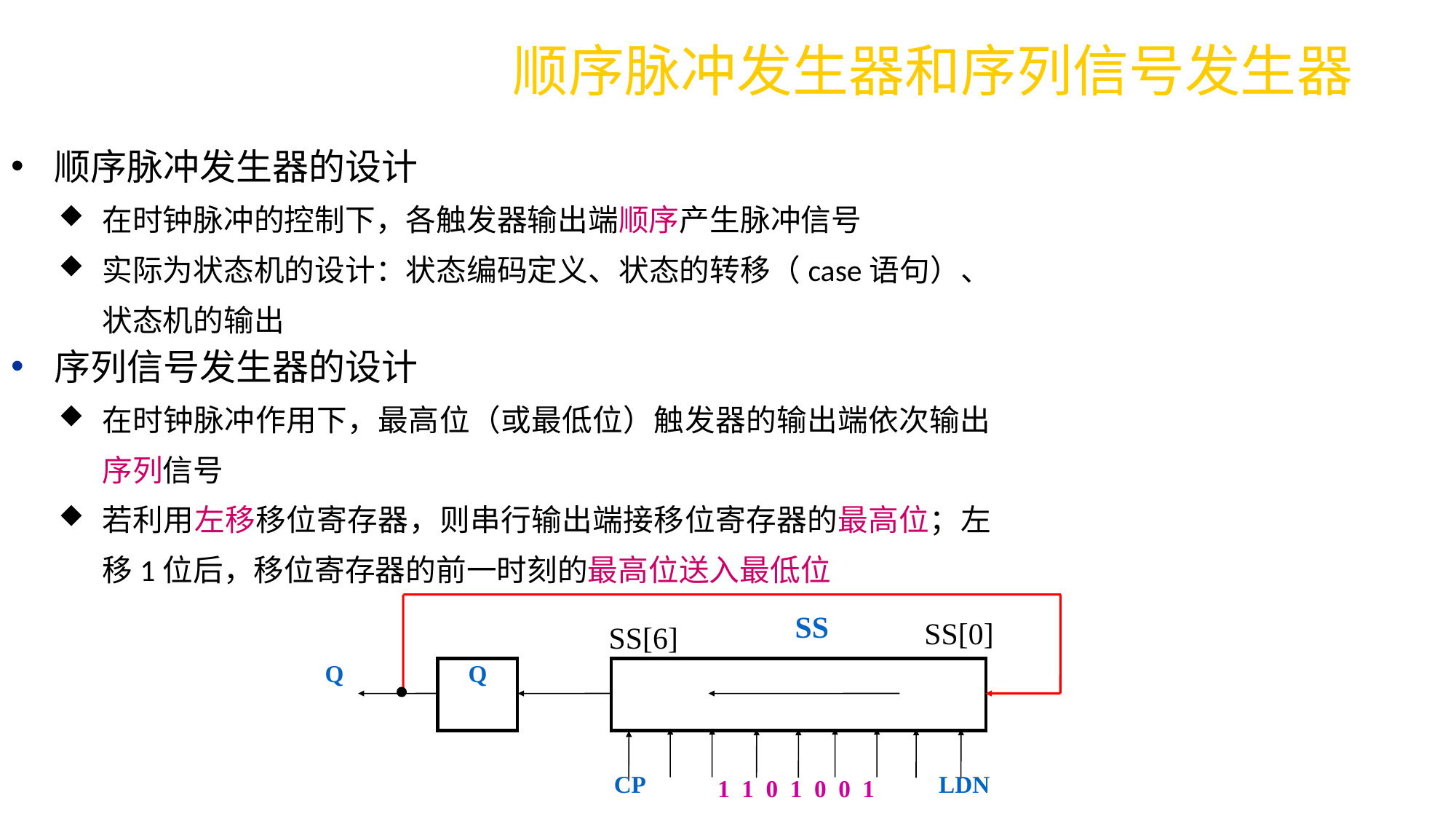

顺序脉冲发生器和序列信号发生器
顺序脉冲发生器的设计
在时钟脉冲的控制下，各触发器输出端顺序产生脉冲信号
实际为状态机的设计：状态编码定义、状态的转移（case语句）、状态机的输出
序列信号发生器的设计
在时钟脉冲作用下，最高位（或最低位）触发器的输出端依次输出序列信号
若利用左移移位寄存器，则串行输出端接移位寄存器的最高位；左移1位后，移位寄存器的前一时刻的最高位送入最低位

SS
Q
Q

1  1  0  1  0  0  1

LDN
CP
SS[0]
SS[6]